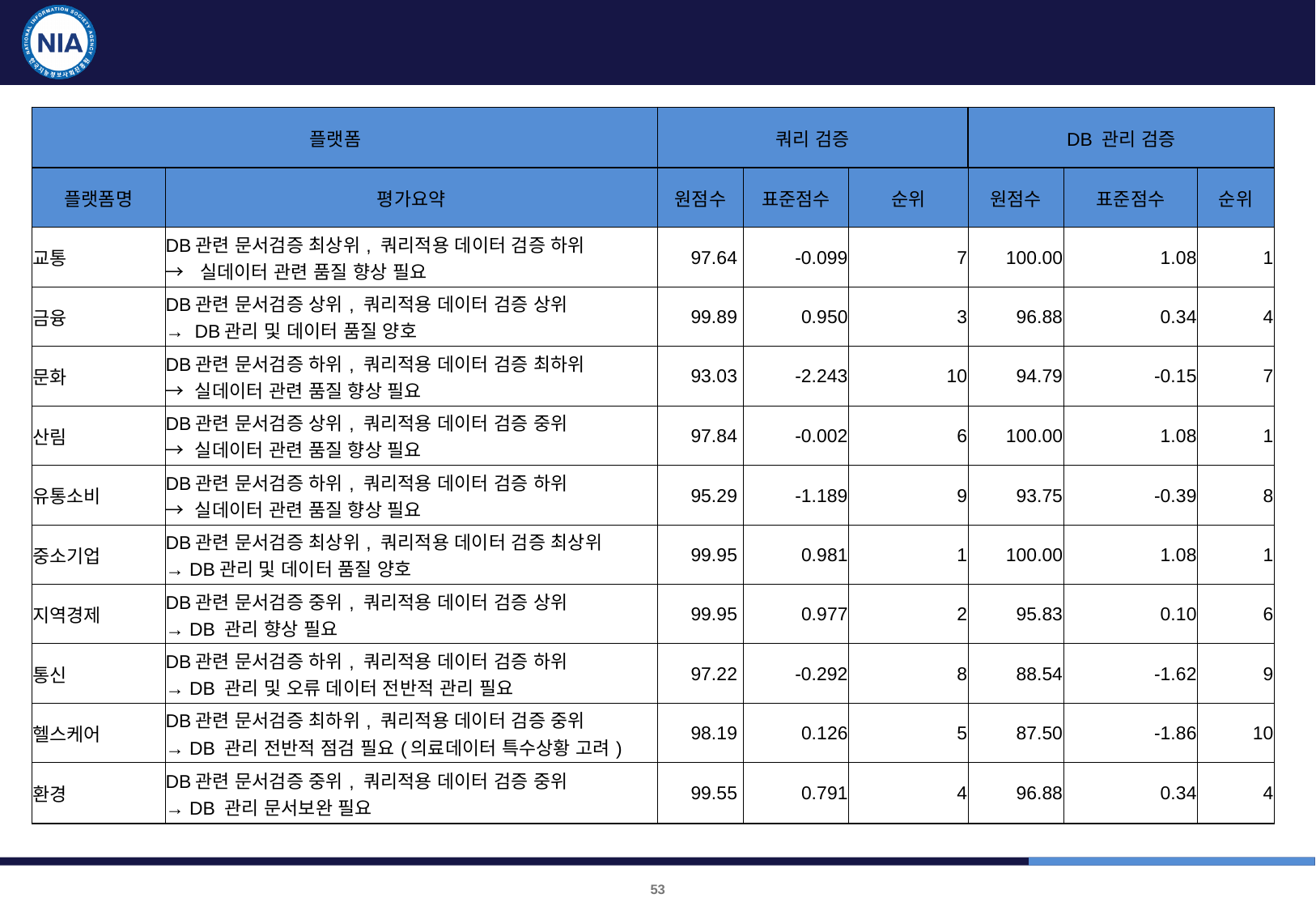

품질진단 결과 : 종합 1
| 플랫폼 |  | 쿼리 검증 |  |  | DB 관리 검증 |  |  |
| --- | --- | --- | --- | --- | --- | --- | --- |
| 플랫폼명 | 평가요약 | 원점수 | 표준점수 | 순위 | 원점수 | 표준점수 | 순위 |
| 교통 | DB관련 문서검증 최상위, 쿼리적용 데이터 검증 하위 → 실데이터 관련 품질 향상 필요 | 97.64 | -0.099 | 7 | 100.00 | 1.08 | 1 |
| 금융 | DB관련 문서검증 상위, 쿼리적용 데이터 검증 상위 → DB관리 및 데이터 품질 양호 | 99.89 | 0.950 | 3 | 96.88 | 0.34 | 4 |
| 문화 | DB관련 문서검증 하위, 쿼리적용 데이터 검증 최하위 → 실데이터 관련 품질 향상 필요 | 93.03 | -2.243 | 10 | 94.79 | -0.15 | 7 |
| 산림 | DB관련 문서검증 상위, 쿼리적용 데이터 검증 중위 → 실데이터 관련 품질 향상 필요 | 97.84 | -0.002 | 6 | 100.00 | 1.08 | 1 |
| 유통소비 | DB관련 문서검증 하위, 쿼리적용 데이터 검증 하위 → 실데이터 관련 품질 향상 필요 | 95.29 | -1.189 | 9 | 93.75 | -0.39 | 8 |
| 중소기업 | DB관련 문서검증 최상위, 쿼리적용 데이터 검증 최상위 → DB관리 및 데이터 품질 양호 | 99.95 | 0.981 | 1 | 100.00 | 1.08 | 1 |
| 지역경제 | DB관련 문서검증 중위, 쿼리적용 데이터 검증 상위 → DB 관리 향상 필요 | 99.95 | 0.977 | 2 | 95.83 | 0.10 | 6 |
| 통신 | DB관련 문서검증 하위, 쿼리적용 데이터 검증 하위 → DB 관리 및 오류 데이터 전반적 관리 필요 | 97.22 | -0.292 | 8 | 88.54 | -1.62 | 9 |
| 헬스케어 | DB관련 문서검증 최하위, 쿼리적용 데이터 검증 중위 → DB 관리 전반적 점검 필요(의료데이터 특수상황 고려) | 98.19 | 0.126 | 5 | 87.50 | -1.86 | 10 |
| 환경 | DB관련 문서검증 중위, 쿼리적용 데이터 검증 중위 → DB 관리 문서보완 필요 | 99.55 | 0.791 | 4 | 96.88 | 0.34 | 4 |